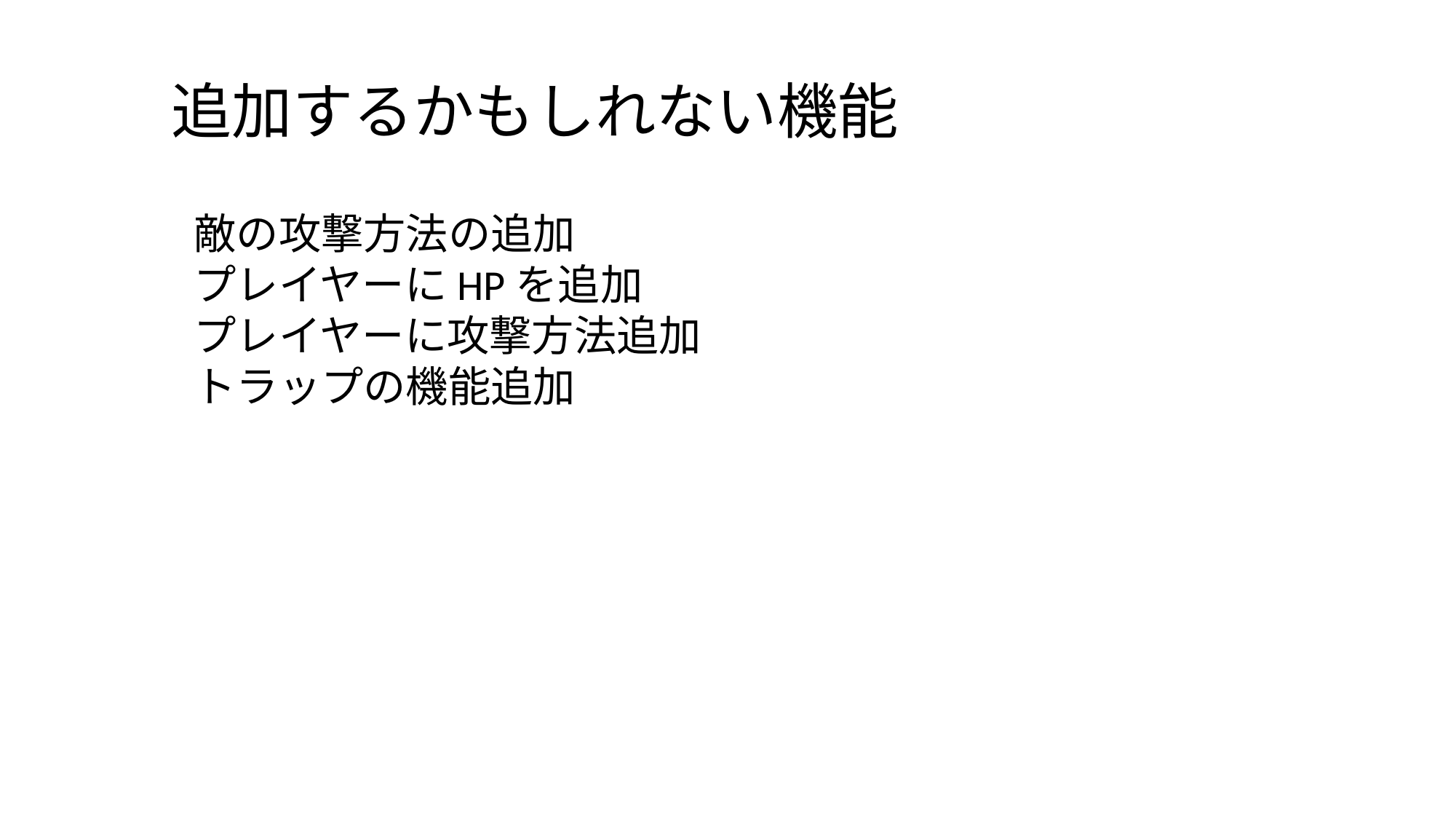

追加するかもしれない機能
敵の攻撃方法の追加
プレイヤーにHPを追加
プレイヤーに攻撃方法追加
トラップの機能追加